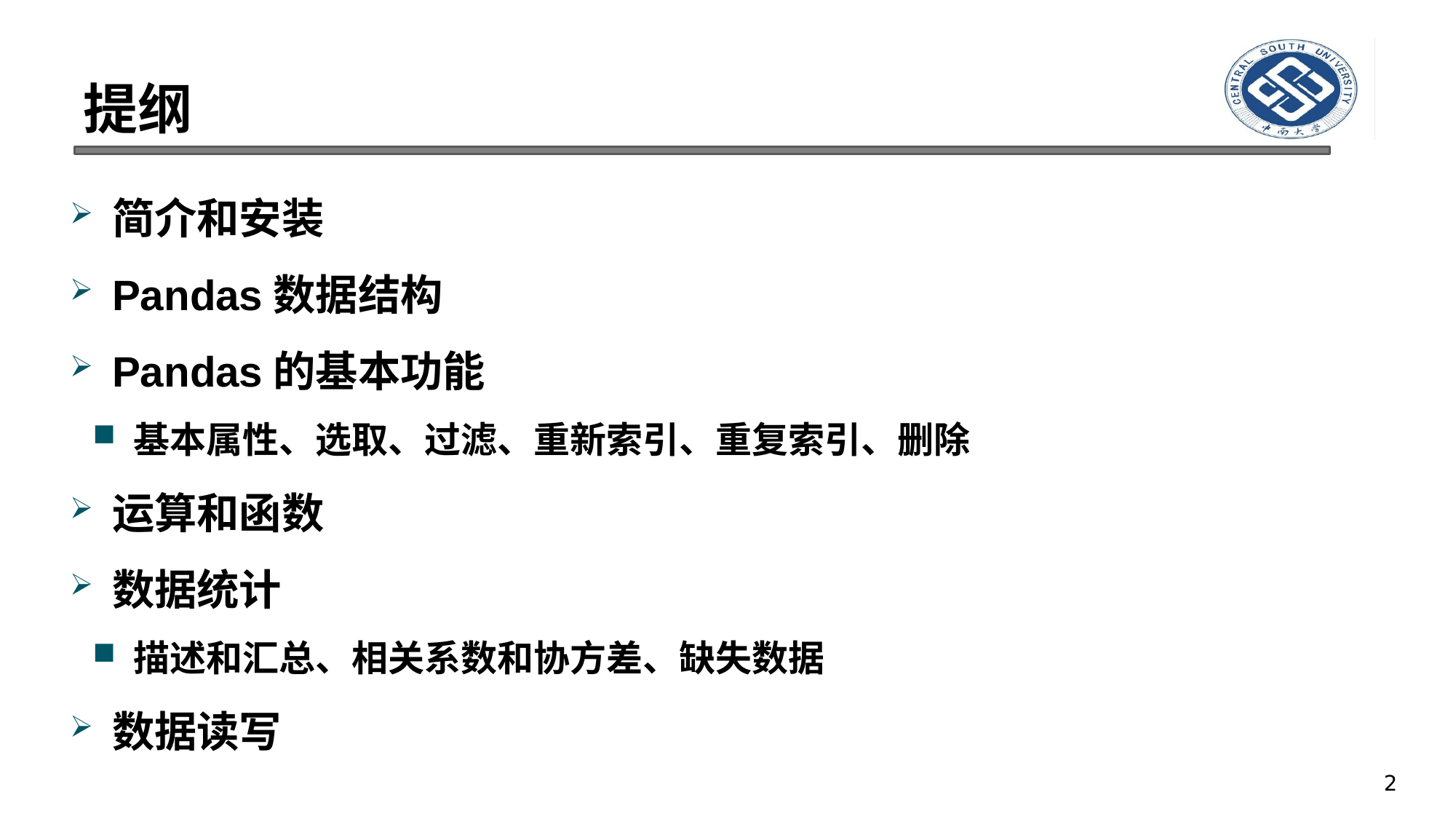

# 提纲
简介和安装
Pandas数据结构
Pandas的基本功能
基本属性、选取、过滤、重新索引、重复索引、删除
运算和函数
数据统计
描述和汇总、相关系数和协方差、缺失数据
数据读写
2